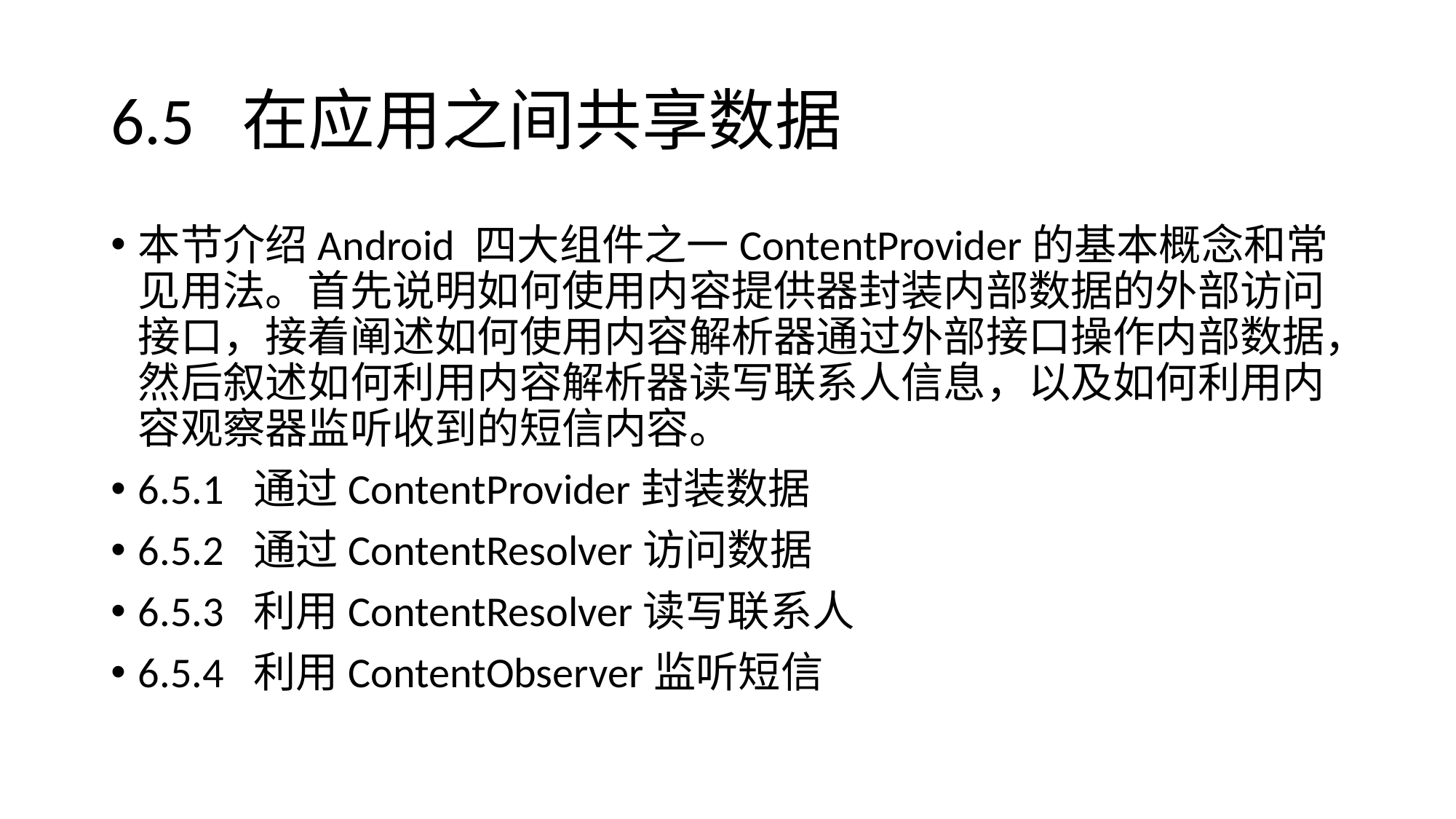

# 6.5  在应用之间共享数据
本节介绍Android 四大组件之一ContentProvider的基本概念和常见用法。首先说明如何使用内容提供器封装内部数据的外部访问接口，接着阐述如何使用内容解析器通过外部接口操作内部数据，然后叙述如何利用内容解析器读写联系人信息，以及如何利用内容观察器监听收到的短信内容。
6.5.1  通过ContentProvider封装数据
6.5.2  通过ContentResolver访问数据
6.5.3  利用ContentResolver读写联系人
6.5.4  利用ContentObserver监听短信